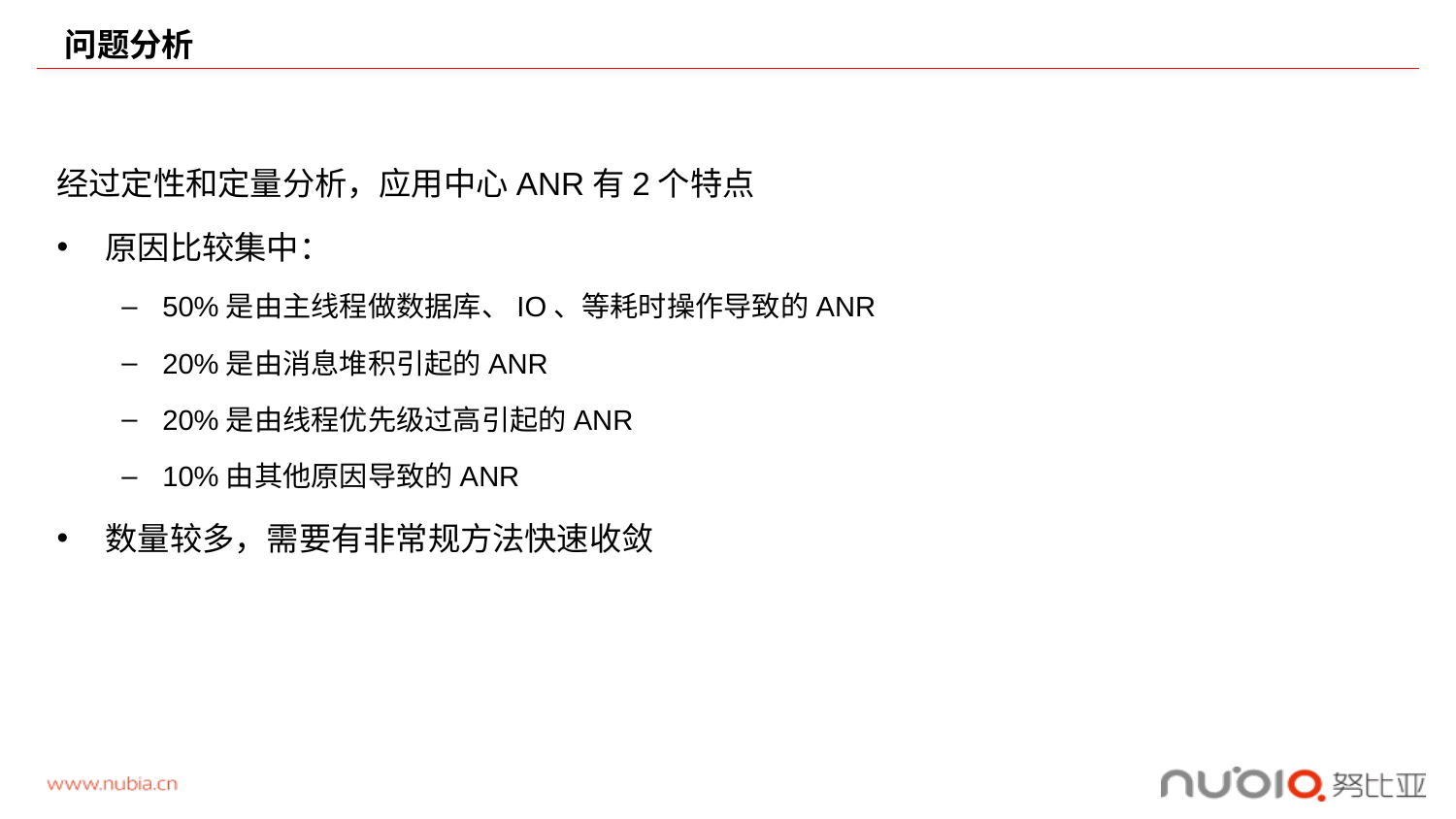

# 问题分析
经过定性和定量分析，应用中心ANR有2个特点
原因比较集中：
50%是由主线程做数据库、IO、等耗时操作导致的ANR
20%是由消息堆积引起的ANR
20%是由线程优先级过高引起的ANR
10%由其他原因导致的ANR
数量较多，需要有非常规方法快速收敛